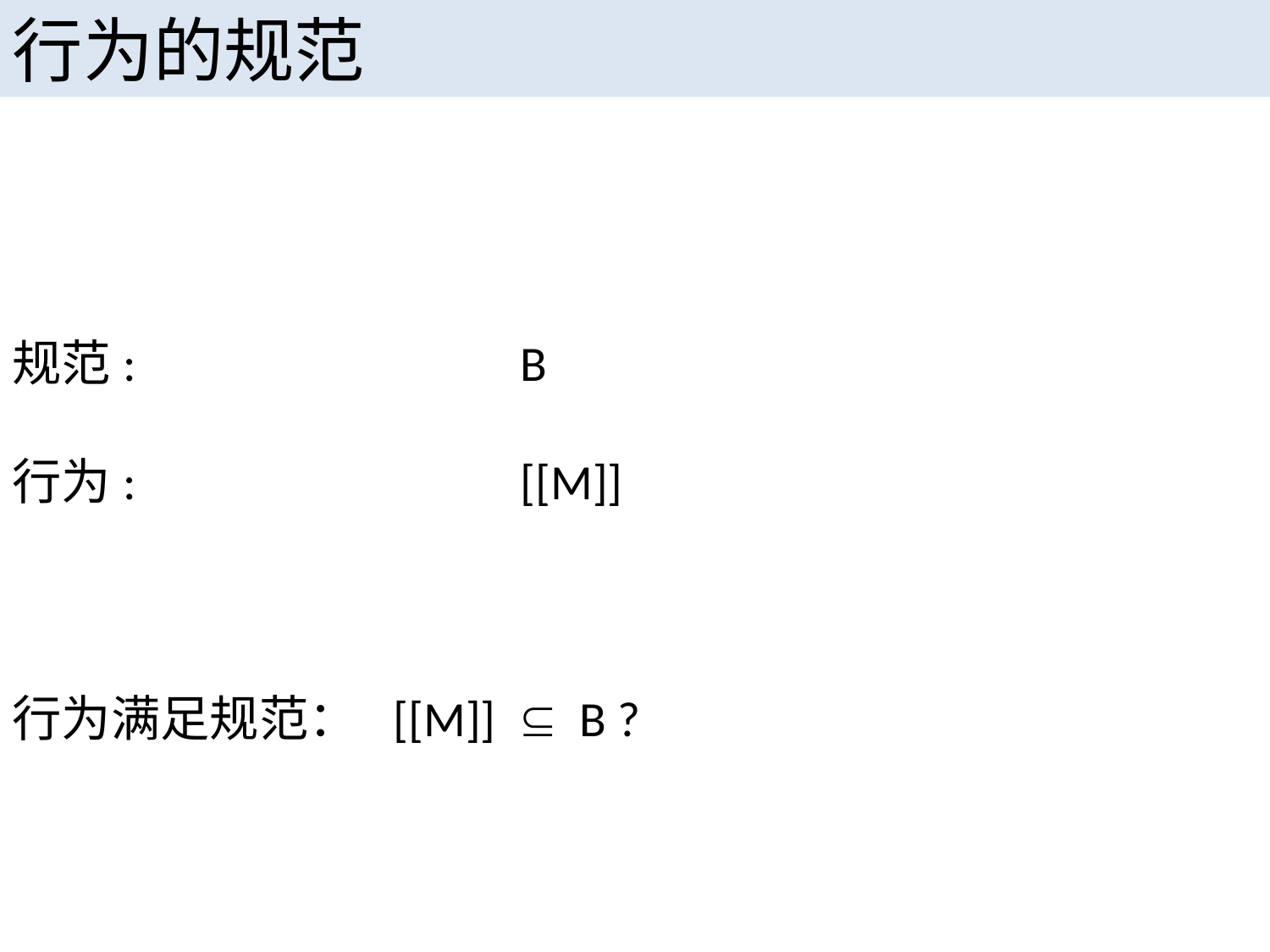

行为的规范

规范: 			B

行为: 			[[M]]

行为满足规范：	[[M]]  ⊆  B ?